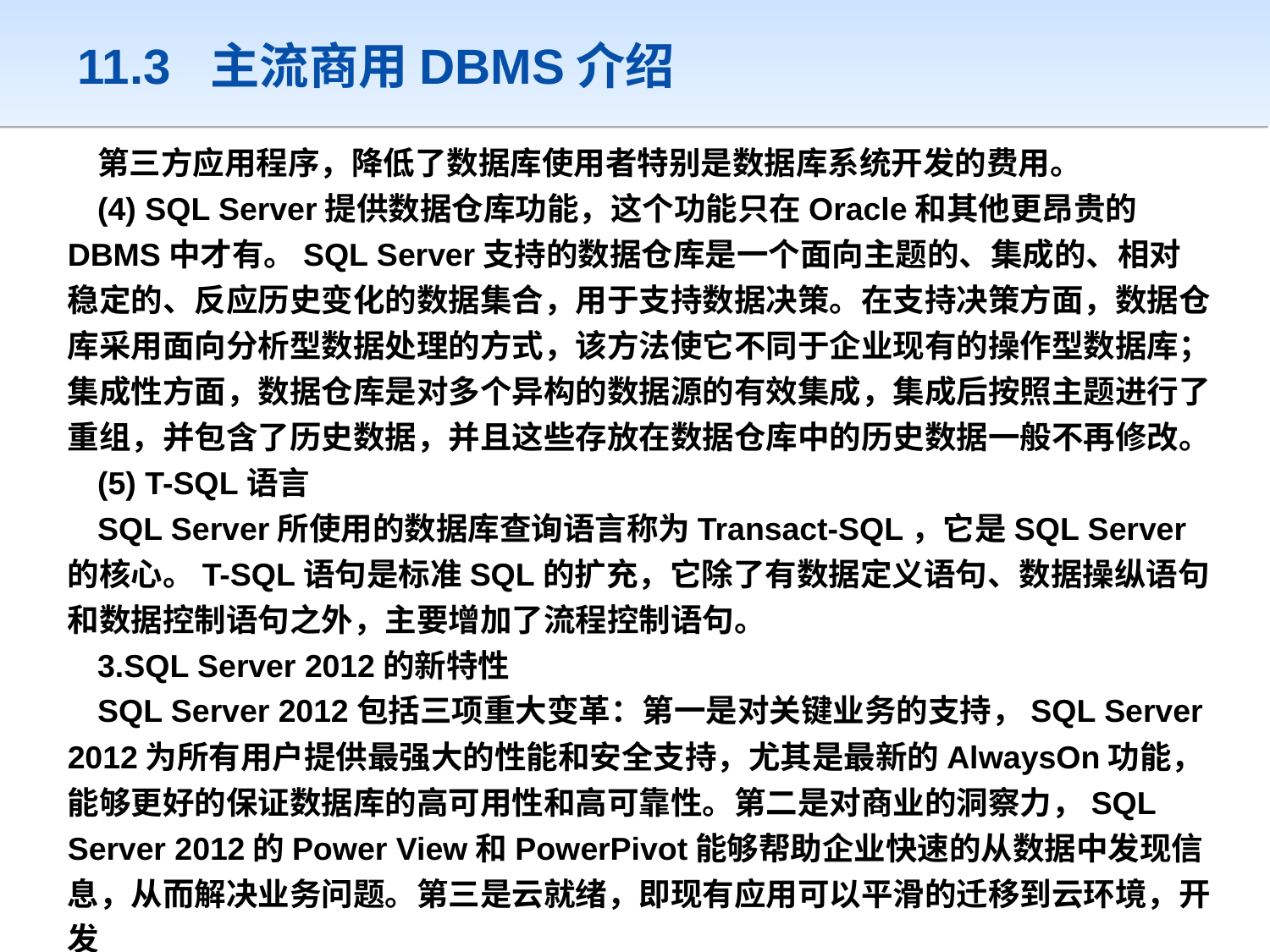

# 11.3  主流商用DBMS介绍
第三方应用程序，降低了数据库使用者特别是数据库系统开发的费用。
(4) SQL Server提供数据仓库功能，这个功能只在Oracle和其他更昂贵的DBMS中才有。SQL Server支持的数据仓库是一个面向主题的、集成的、相对稳定的、反应历史变化的数据集合，用于支持数据决策。在支持决策方面，数据仓库采用面向分析型数据处理的方式，该方法使它不同于企业现有的操作型数据库；集成性方面，数据仓库是对多个异构的数据源的有效集成，集成后按照主题进行了重组，并包含了历史数据，并且这些存放在数据仓库中的历史数据一般不再修改。
(5) T-SQL语言
SQL Server所使用的数据库查询语言称为Transact-SQL，它是SQL Server的核心。T-SQL语句是标准SQL的扩充，它除了有数据定义语句、数据操纵语句和数据控制语句之外，主要增加了流程控制语句。
3.SQL Server 2012的新特性
SQL Server 2012包括三项重大变革：第一是对关键业务的支持，SQL Server 2012为所有用户提供最强大的性能和安全支持，尤其是最新的AlwaysOn功能，能够更好的保证数据库的高可用性和高可靠性。第二是对商业的洞察力，SQL Server 2012的Power View和PowerPivot能够帮助企业快速的从数据中发现信息，从而解决业务问题。第三是云就绪，即现有应用可以平滑的迁移到云环境，开发